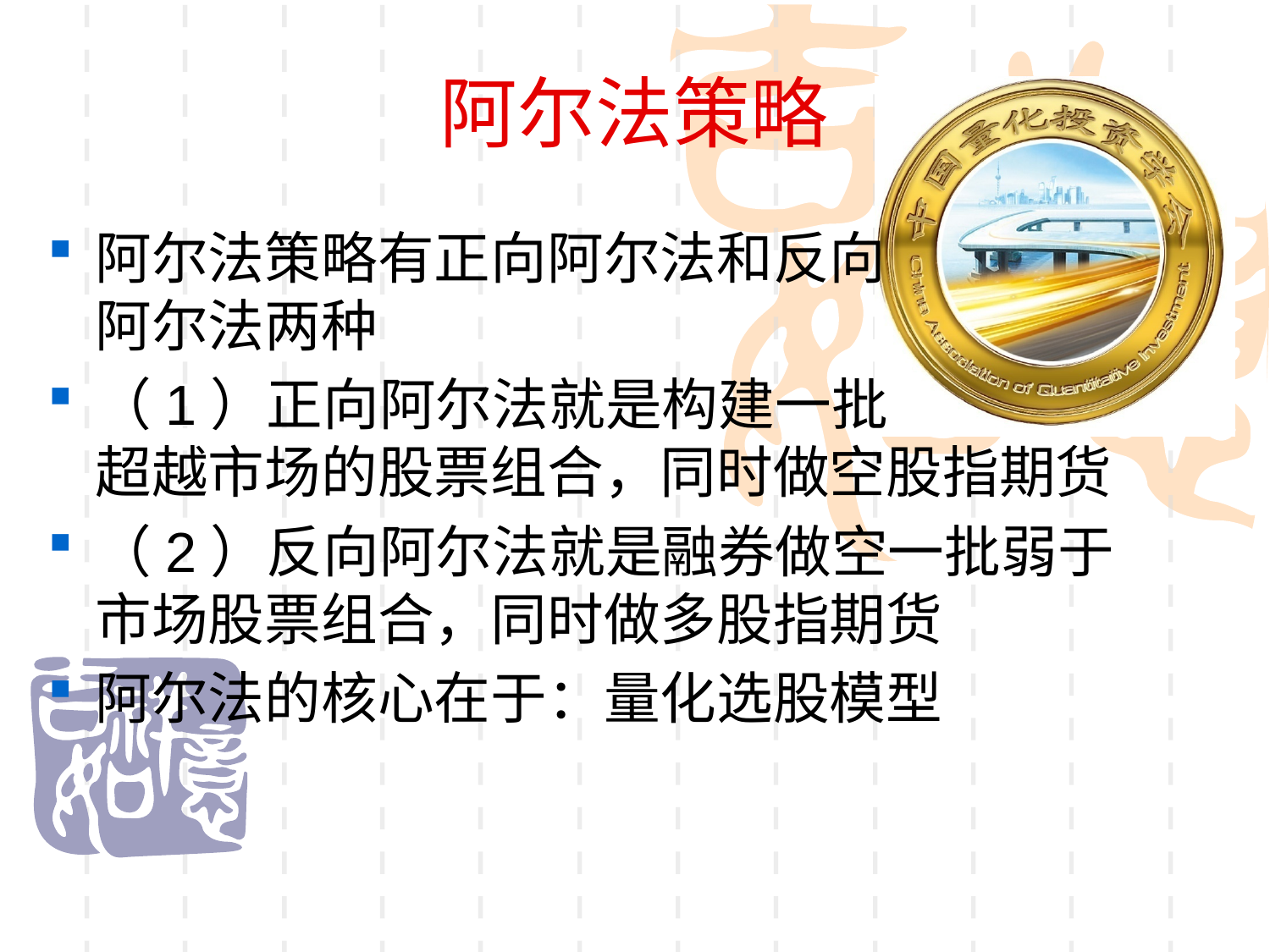

阿尔法策略
阿尔法策略有正向阿尔法和反向
阿尔法两种
（1）正向阿尔法就是构建一批
超越市场的股票组合，同时做空股指期货
（2）反向阿尔法就是融券做空一批弱于市场股票组合，同时做多股指期货
阿尔法的核心在于：量化选股模型